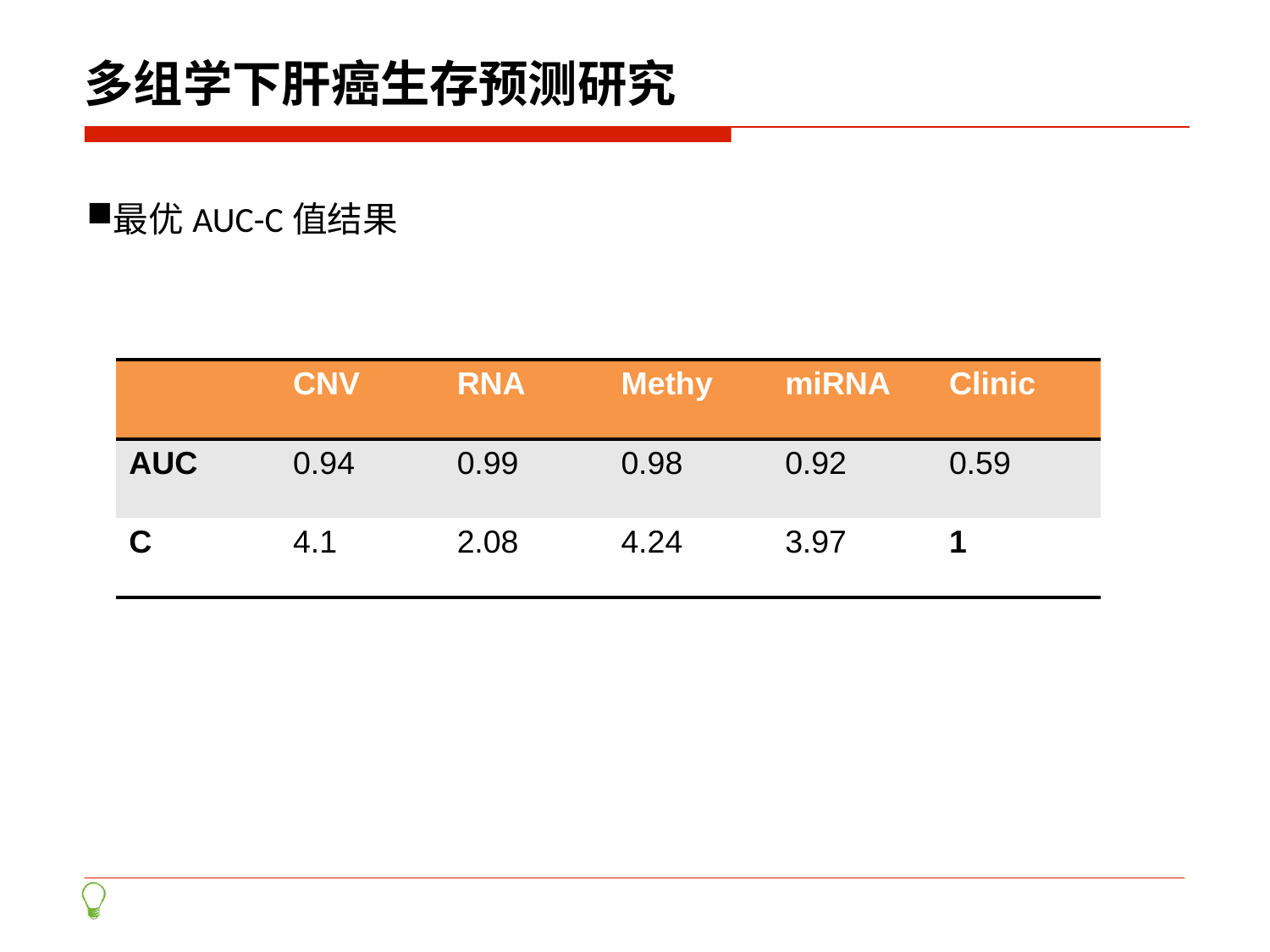

# 多组学下肝癌生存预测研究
最优AUC-C值结果
|  | CNV | RNA | Methy | miRNA | Clinic |
| --- | --- | --- | --- | --- | --- |
| AUC | 0.94 | 0.99 | 0.98 | 0.92 | 0.59 |
| C | 4.1 | 2.08 | 4.24 | 3.97 | 1 |